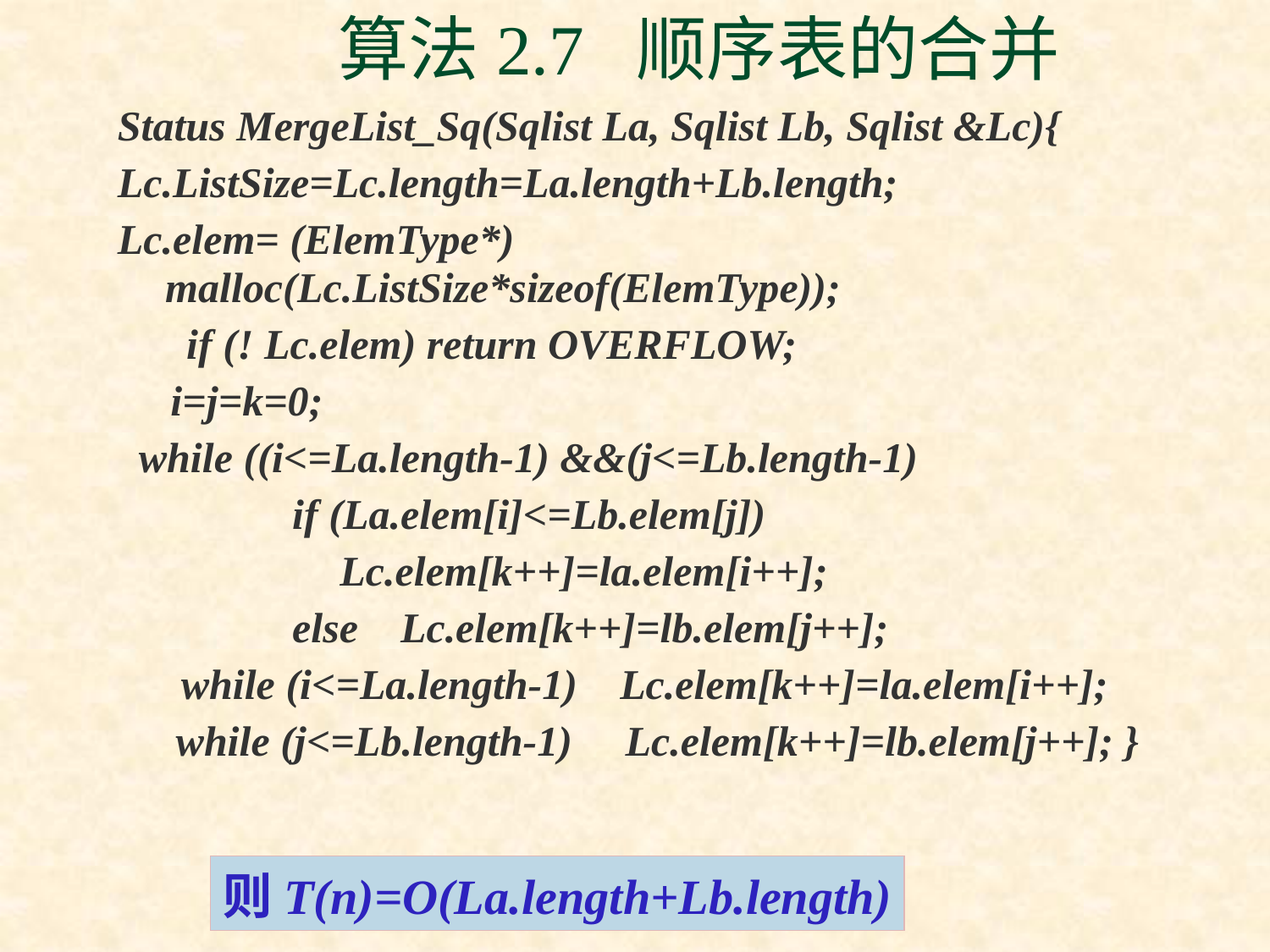

# 算法2.7  顺序表的合并
Status MergeList_Sq(Sqlist La, Sqlist Lb, Sqlist &Lc){
Lc.ListSize=Lc.length=La.length+Lb.length;
Lc.elem= (ElemType*) 			malloc(Lc.ListSize*sizeof(ElemType));
	  if (! Lc.elem) return OVERFLOW;
     i=j=k=0;
  while ((i<=La.length-1) &&(j<=Lb.length-1)
          	if (La.elem[i]<=Lb.elem[j])
                     Lc.elem[k++]=la.elem[i++];
		else    Lc.elem[k++]=lb.elem[j++];
      while (i<=La.length-1)    Lc.elem[k++]=la.elem[i++];
 	 while (j<=Lb.length-1)     Lc.elem[k++]=lb.elem[j++]; }
则T(n)=O(La.length+Lb.length)